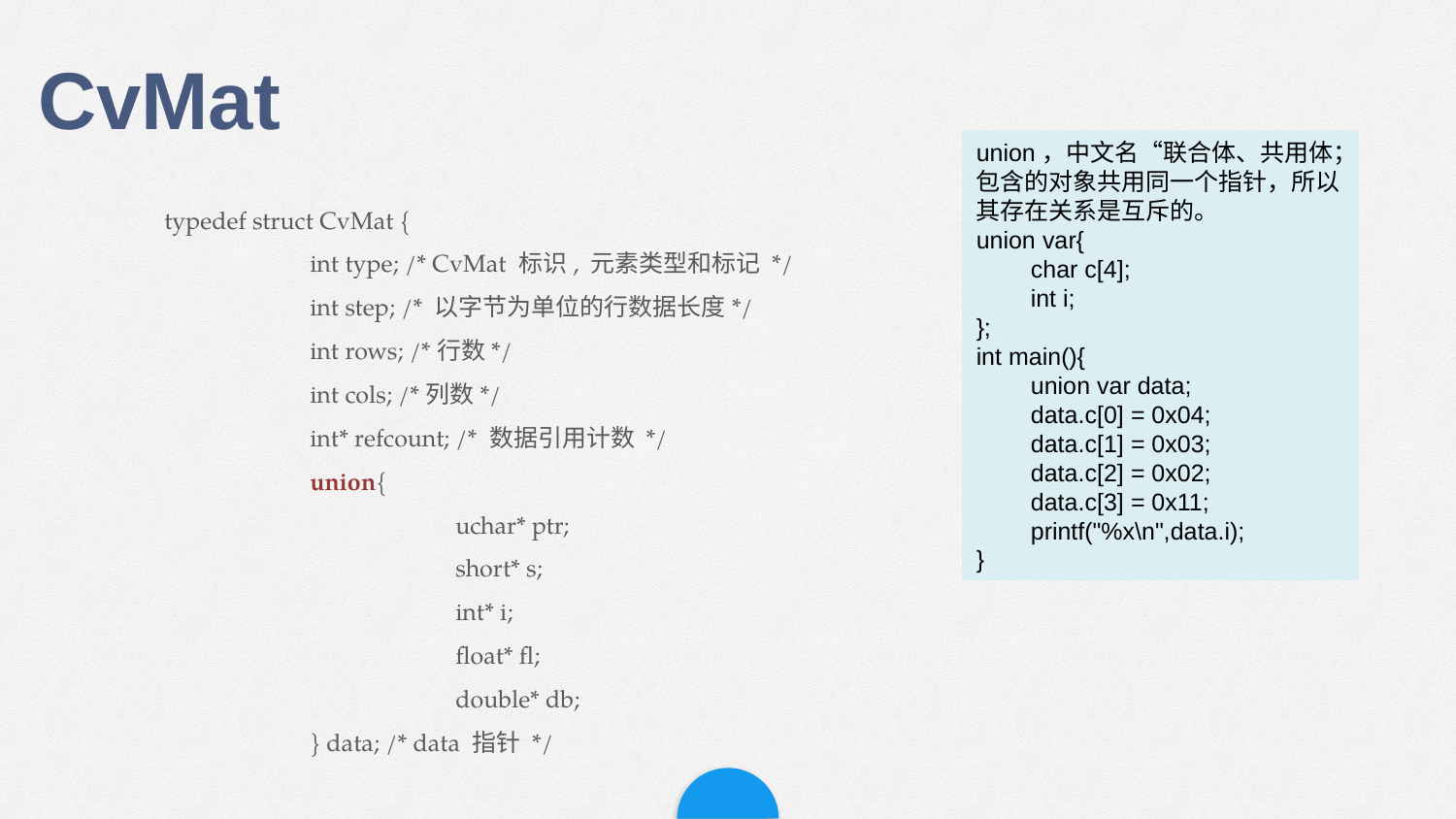

CvMat
union，中文名“联合体、共用体；
包含的对象共用同一个指针，所以其存在关系是互斥的。
union var{
        char c[4];
        int i;
};
int main(){
        union var data;
        data.c[0] = 0x04;
        data.c[1] = 0x03;
        data.c[2] = 0x02;
        data.c[3] = 0x11;
        printf("%x\n",data.i);
}
typedef struct CvMat {
	int type; /* CvMat 标识, 元素类型和标记 */
	int step; /* 以字节为单位的行数据长度*/
	int rows; /*行数*/
	int cols; /*列数*/
	int* refcount; /* 数据引用计数 */
	union{
		uchar* ptr;
		short* s;
		int* i;
		float* fl;
		double* db;
	} data; /* data 指针 */
5